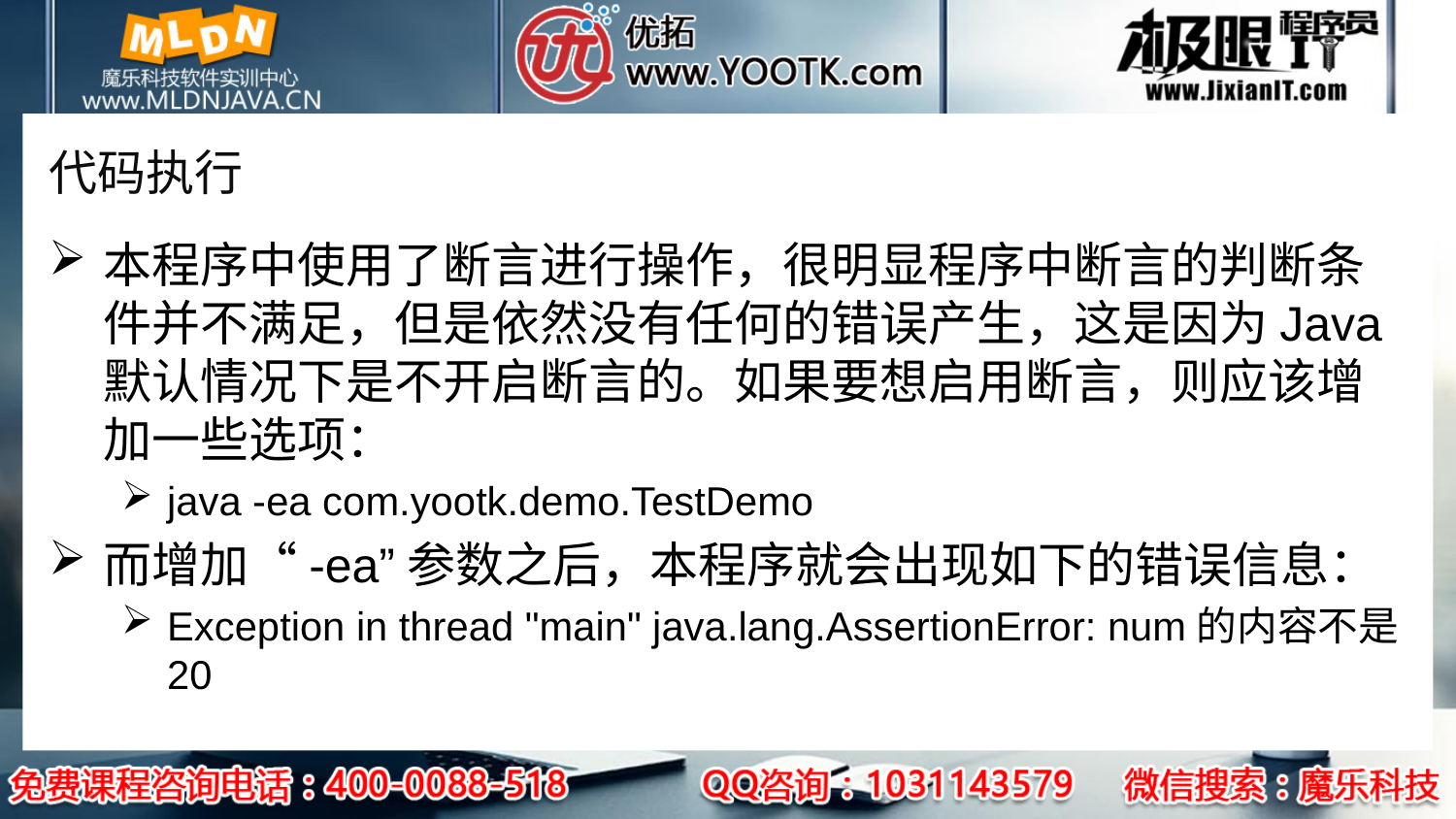

# 代码执行
本程序中使用了断言进行操作，很明显程序中断言的判断条件并不满足，但是依然没有任何的错误产生，这是因为Java默认情况下是不开启断言的。如果要想启用断言，则应该增加一些选项：
java -ea com.yootk.demo.TestDemo
而增加“-ea”参数之后，本程序就会出现如下的错误信息：
Exception in thread "main" java.lang.AssertionError: num的内容不是20